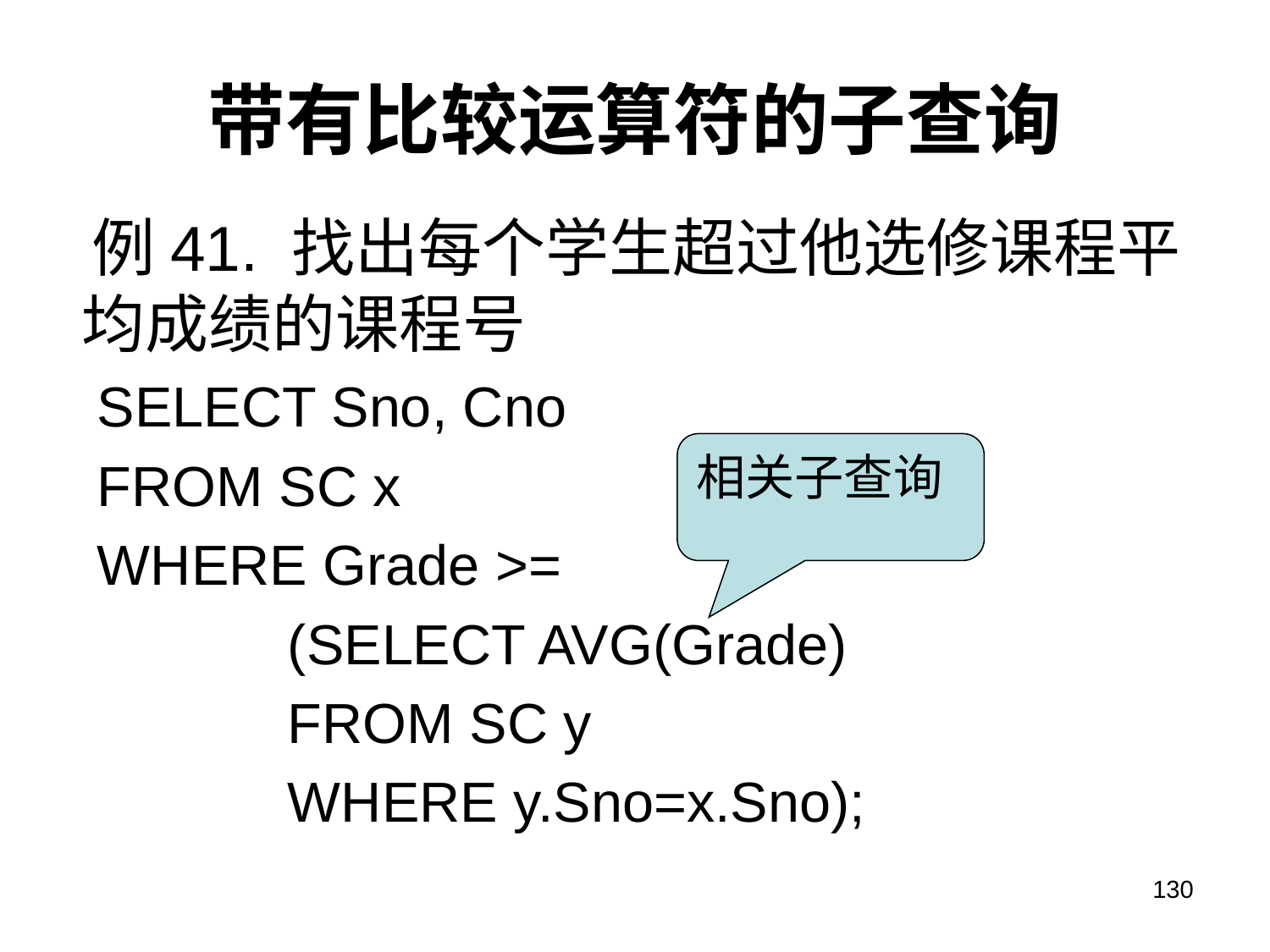

# 带有比较运算符的子查询
   例41. 找出每个学生超过他选修课程平均成绩的课程号
SELECT Sno, Cno
FROM SC x
WHERE Grade >=
(SELECT AVG(Grade)
FROM SC y
WHERE y.Sno=x.Sno);
相关子查询
130